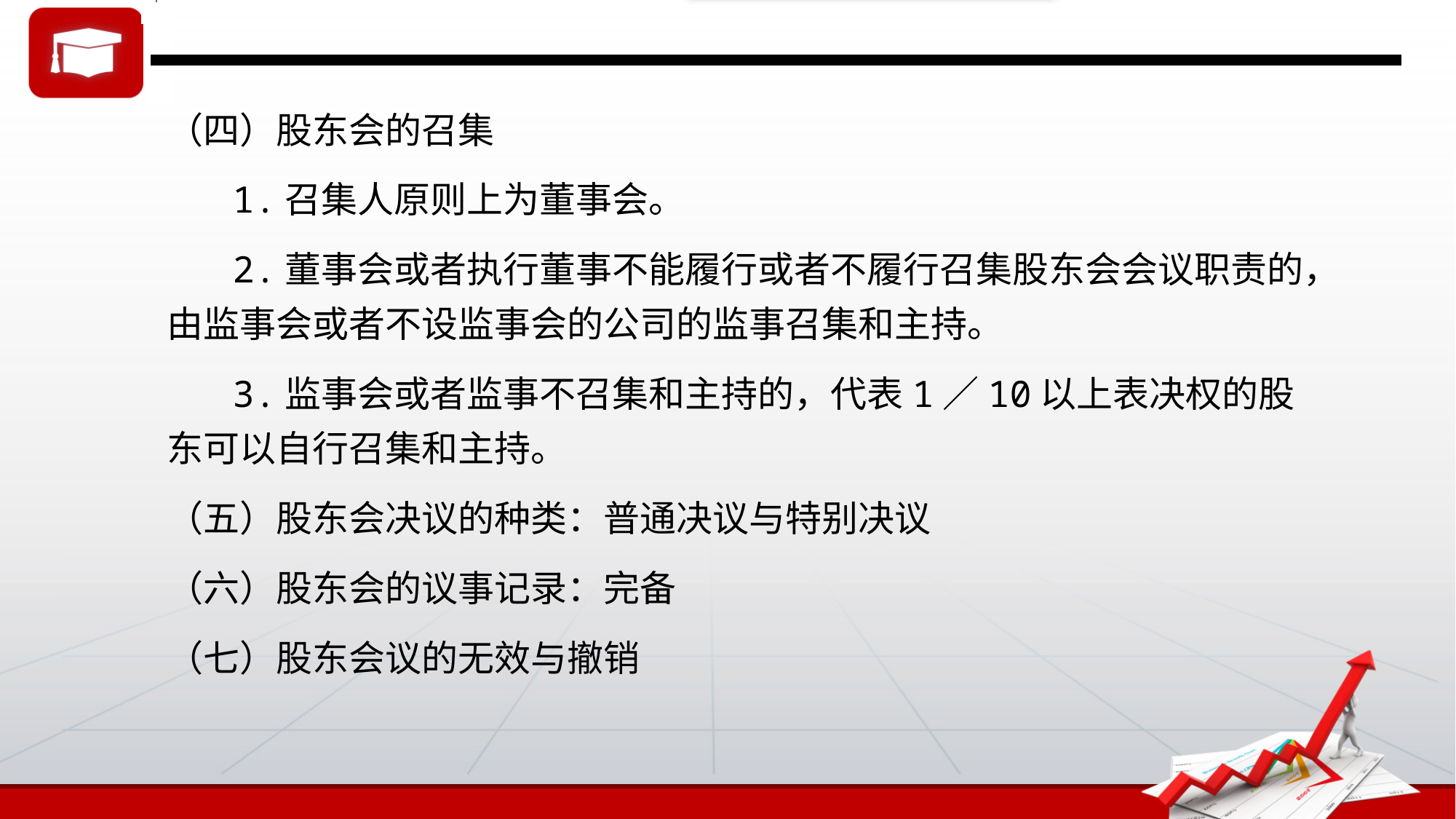

（四）股东会的召集
   1.召集人原则上为董事会。
   2.董事会或者执行董事不能履行或者不履行召集股东会会议职责的，由监事会或者不设监事会的公司的监事召集和主持。
   3.监事会或者监事不召集和主持的，代表1／10以上表决权的股东可以自行召集和主持。
（五）股东会决议的种类：普通决议与特别决议
（六）股东会的议事记录：完备
（七）股东会议的无效与撤销